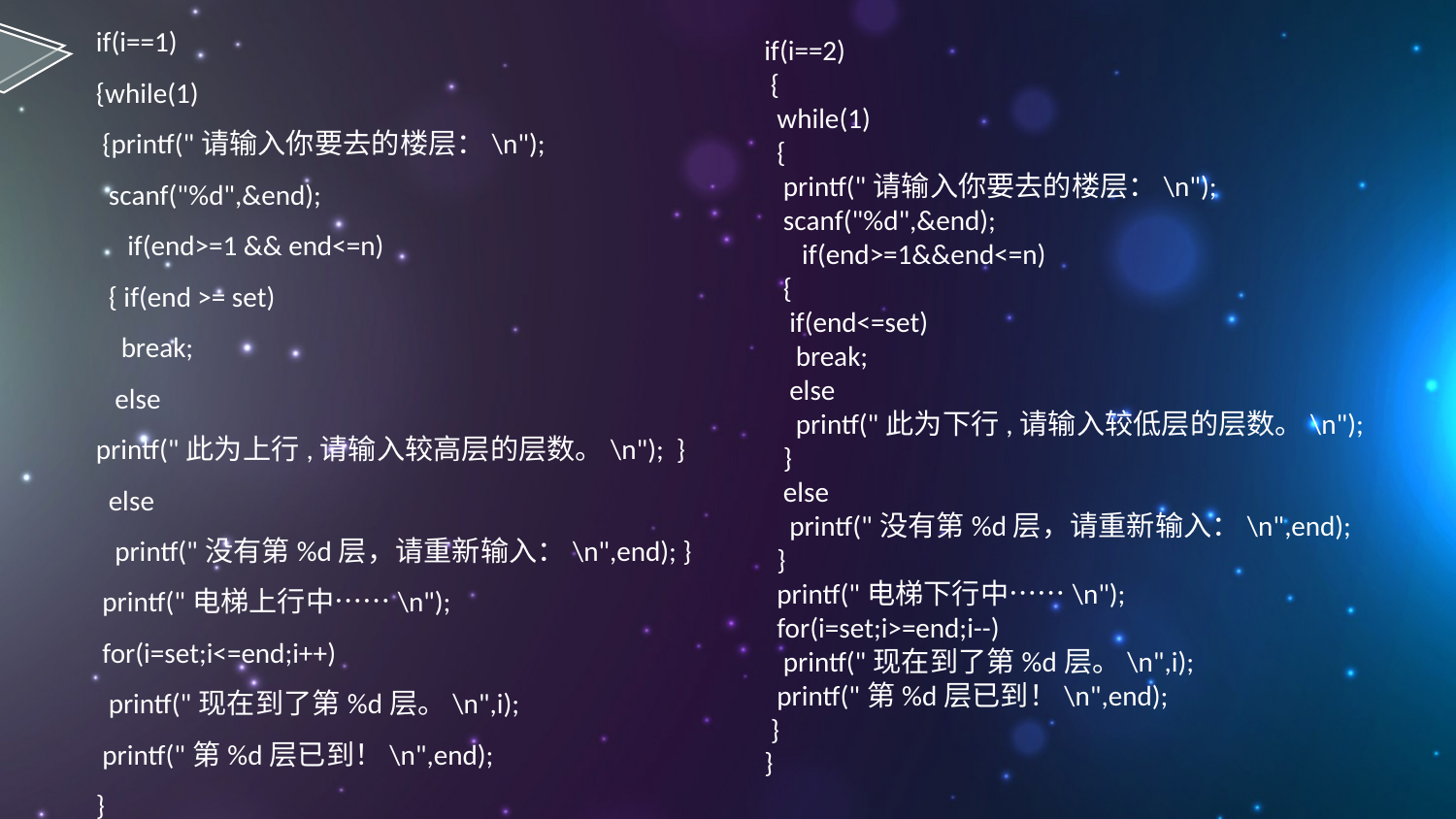

if(i==1)
 {while(1)
  {printf("请输入你要去的楼层：\n");
   scanf("%d",&end);
      if(end>=1 && end<=n)
   { if(end >= set)
     break;
    else
 printf("此为上行,请输入较高层的层数。\n");  }
   else
    printf("没有第%d层，请重新输入：\n",end); }
  printf("电梯上行中……\n");
  for(i=set;i<=end;i++)
   printf("现在到了第%d层。\n",i);
  printf("第%d层已到！\n",end);
 }

if(i==2)
 {
  while(1)
  {
   printf("请输入你要去的楼层：\n");
   scanf("%d",&end);
      if(end>=1&&end<=n)
   {
    if(end<=set)
     break;
    else
     printf("此为下行,请输入较低层的层数。\n");
   }
   else
    printf("没有第%d层，请重新输入：\n",end);
  }
  printf("电梯下行中……\n");
  for(i=set;i>=end;i--)
   printf("现在到了第%d层。\n",i);
  printf("第%d层已到！\n",end);
 }
}